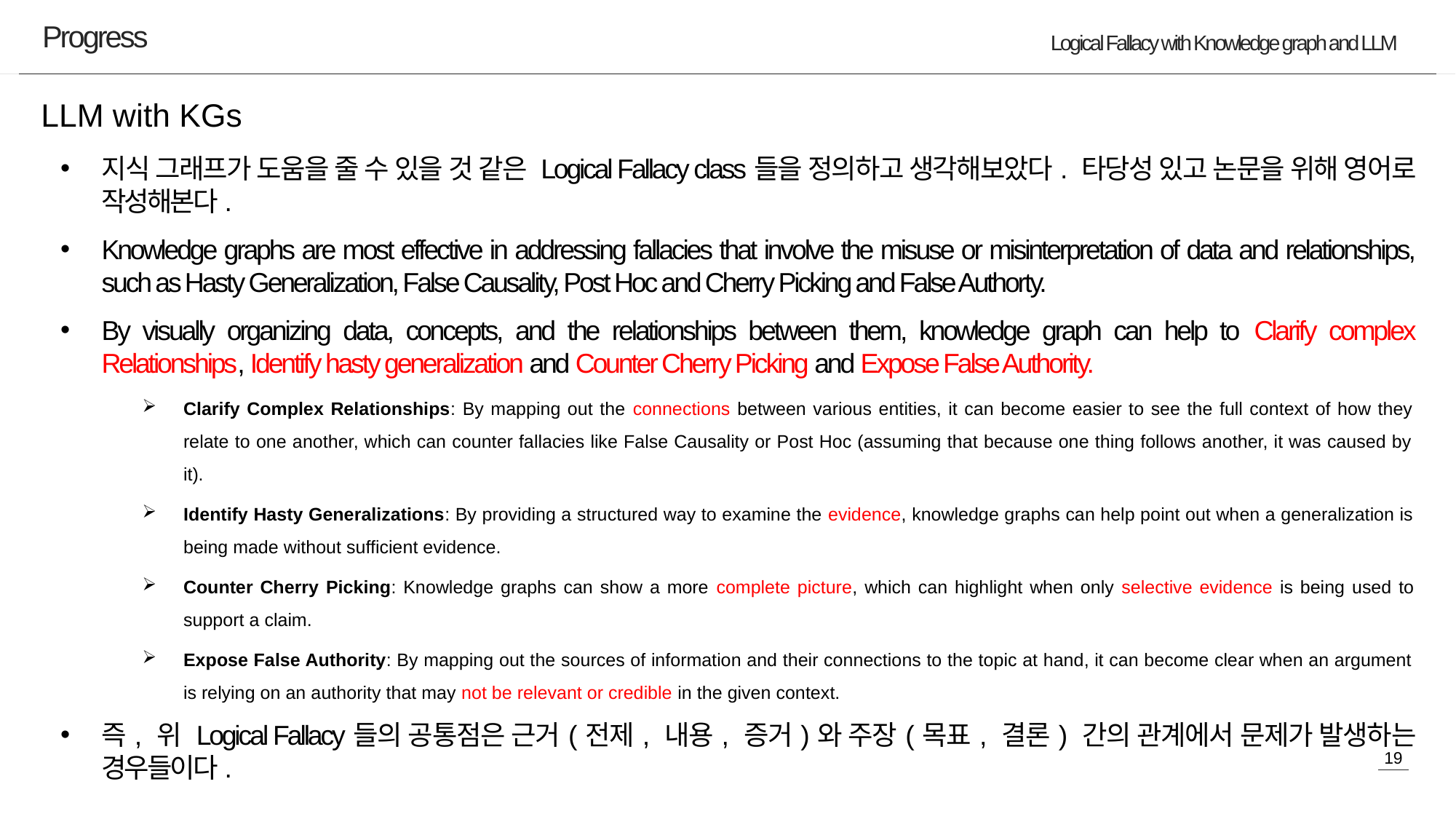

Progress
LLM with KGs
지식 그래프가 도움을 줄 수 있을 것 같은 Logical Fallacy class들을 정의하고 생각해보았다. 타당성 있고 논문을 위해 영어로 작성해본다.
Knowledge graphs are most effective in addressing fallacies that involve the misuse or misinterpretation of data and relationships, such as Hasty Generalization, False Causality, Post Hoc and Cherry Picking and False Authorty.
By visually organizing data, concepts, and the relationships between them, knowledge graph can help to Clarify complex Relationships, Identify hasty generalization and Counter Cherry Picking and Expose False Authority.
Clarify Complex Relationships: By mapping out the connections between various entities, it can become easier to see the full context of how they relate to one another, which can counter fallacies like False Causality or Post Hoc (assuming that because one thing follows another, it was caused by it).
Identify Hasty Generalizations: By providing a structured way to examine the evidence, knowledge graphs can help point out when a generalization is being made without sufficient evidence.
Counter Cherry Picking: Knowledge graphs can show a more complete picture, which can highlight when only selective evidence is being used to support a claim.
Expose False Authority: By mapping out the sources of information and their connections to the topic at hand, it can become clear when an argument is relying on an authority that may not be relevant or credible in the given context.
즉, 위 Logical Fallacy들의 공통점은 근거(전제, 내용, 증거)와 주장(목표, 결론) 간의 관계에서 문제가 발생하는 경우들이다.